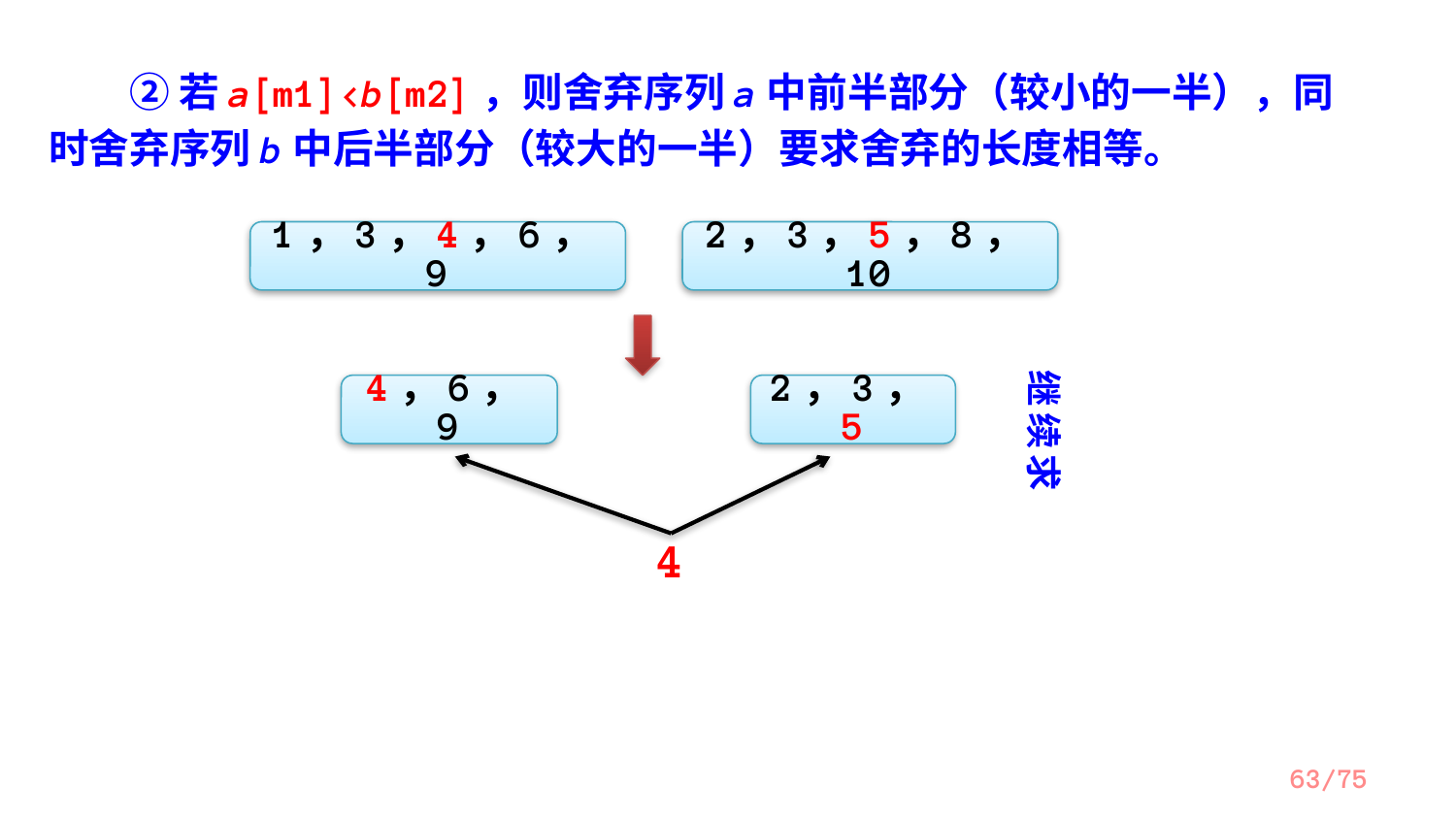

② 若a[m1]<b[m2]，则舍弃序列a中前半部分（较小的一半），同时舍弃序列b中后半部分（较大的一半）要求舍弃的长度相等。
1，3，4，6，9
2，3，5，8，10

继续求
4，6，9
2，3，5
4
63/75